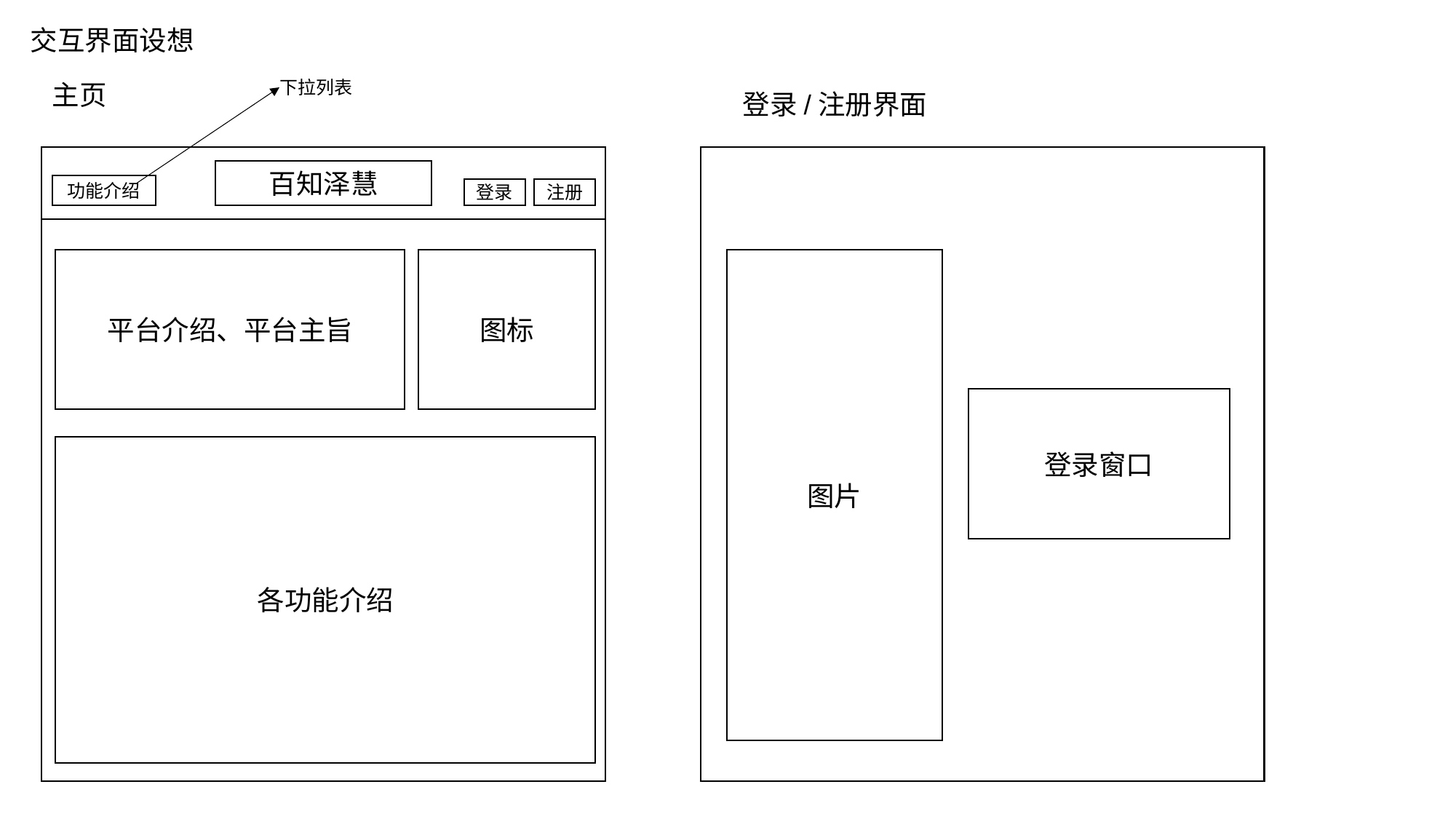

交互界面设想
下拉列表
主页
登录/注册界面

百知泽慧
功能介绍
登录
注册
平台介绍、平台主旨
图标
图片
登录窗口
各功能介绍